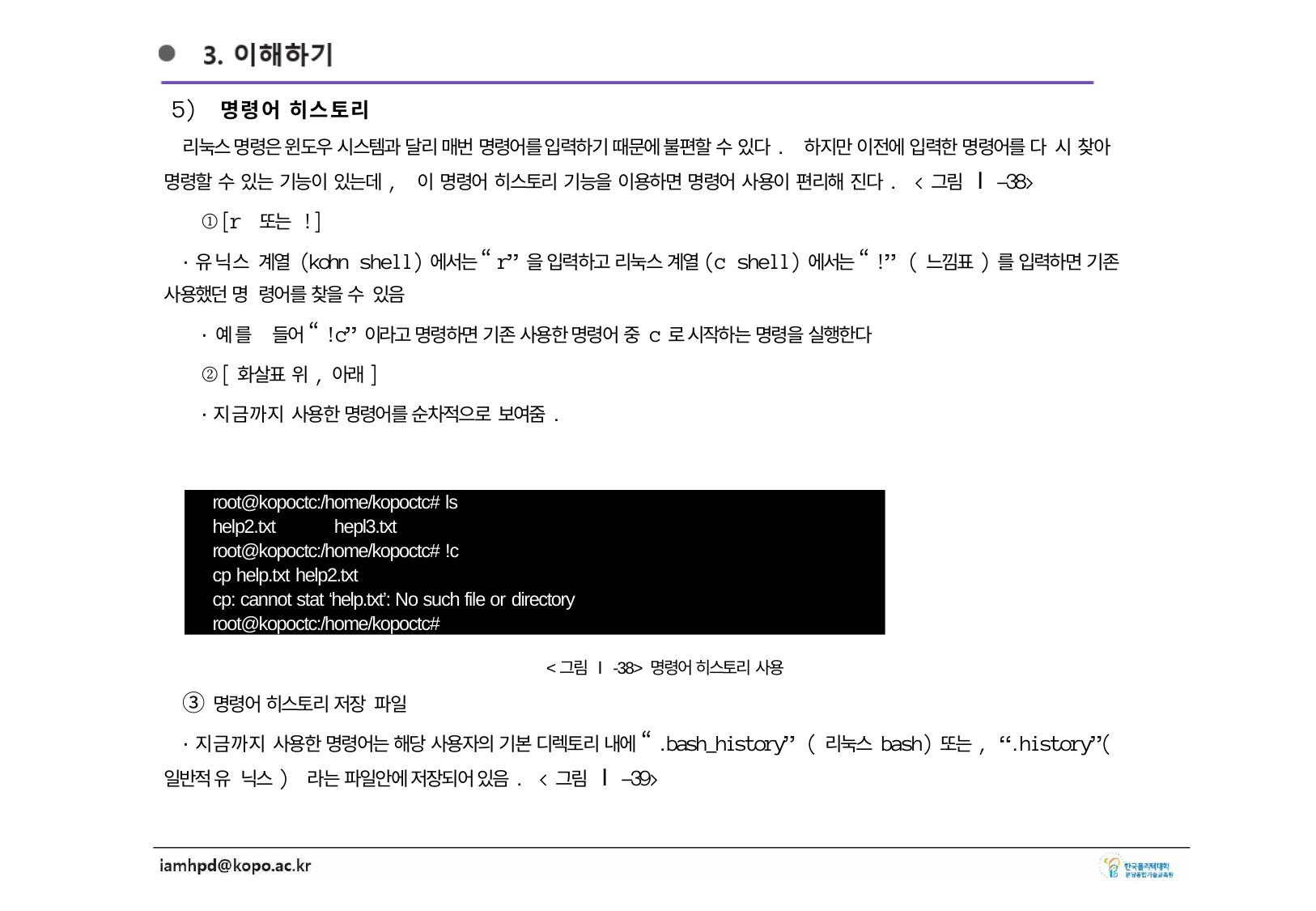

5) 명령어 히스토리
리눅스 명령은 윈도우 시스템과 달리 매번 명령어를 입력하기 때문에 불편할 수 있다. 하지만 이전에 입력한 명령어를 다  시 찾아 명령할 수 있는 기능이 있는데, 이 명령어 히스토리 기능을 이용하면 명령어 사용이 편리해 진다. <그림 Ⅰ-38>
① [r 또는 !]
∙유닉스 계열 (kohn shell)에서는 “r”을 입력하고 리눅스 계열(c shell)에서는 “!” (느낌표)를 입력하면 기존 사용했던 명  령어를 찾을 수 있음
∙예를 들어 “!c”이라고 명령하면 기존 사용한 명령어 중 c로 시작하는 명령을 실행한다
② [화살표 위,아래]
∙지금까지 사용한 명령어를 순차적으로 보여줌.
root@kopoctc:/home/kopoctc# ls
help2.txt	hepl3.txt
root@kopoctc:/home/kopoctc# !c  cp help.txt help2.txt
cp: cannot stat ‘help.txt’: No such file or directory  root@kopoctc:/home/kopoctc#
<그림 Ⅰ-38> 명령어 히스토리 사용
③ 명령어 히스토리 저장 파일
∙지금까지 사용한 명령어는 해당 사용자의 기본 디렉토리 내에 “.bash_history” (리눅스 bash)또는, “.history”(일반적 유  닉스) 라는 파일안에 저장되어 있음. <그림 Ⅰ-39>